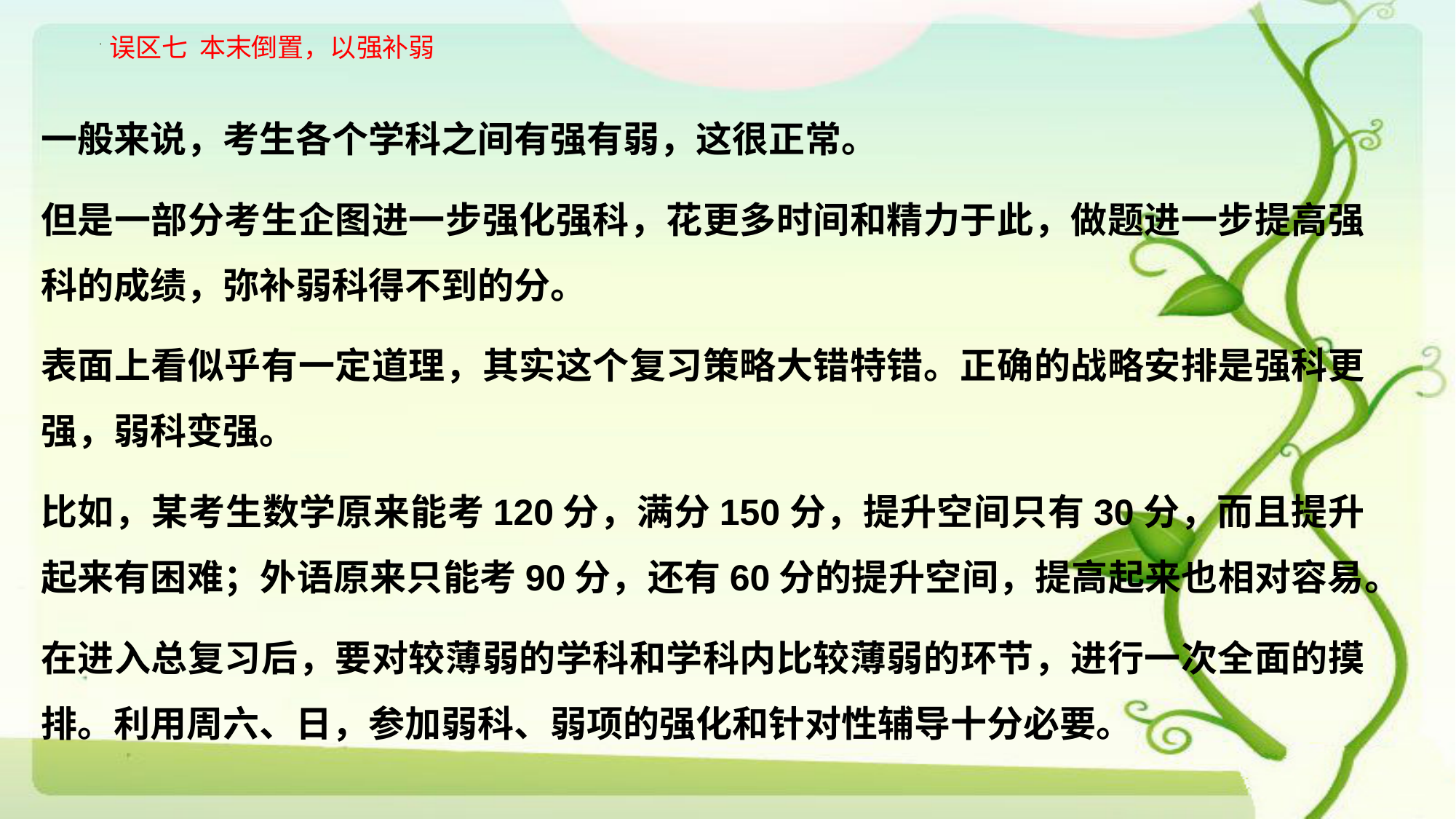

# 误区七  本末倒置，以强补弱
一般来说，考生各个学科之间有强有弱，这很正常。
但是一部分考生企图进一步强化强科，花更多时间和精力于此，做题进一步提高强科的成绩，弥补弱科得不到的分。
表面上看似乎有一定道理，其实这个复习策略大错特错。正确的战略安排是强科更强，弱科变强。
比如，某考生数学原来能考120分，满分150分，提升空间只有30分，而且提升起来有困难；外语原来只能考90分，还有60分的提升空间，提高起来也相对容易。
在进入总复习后，要对较薄弱的学科和学科内比较薄弱的环节，进行一次全面的摸排。利用周六、日，参加弱科、弱项的强化和针对性辅导十分必要。